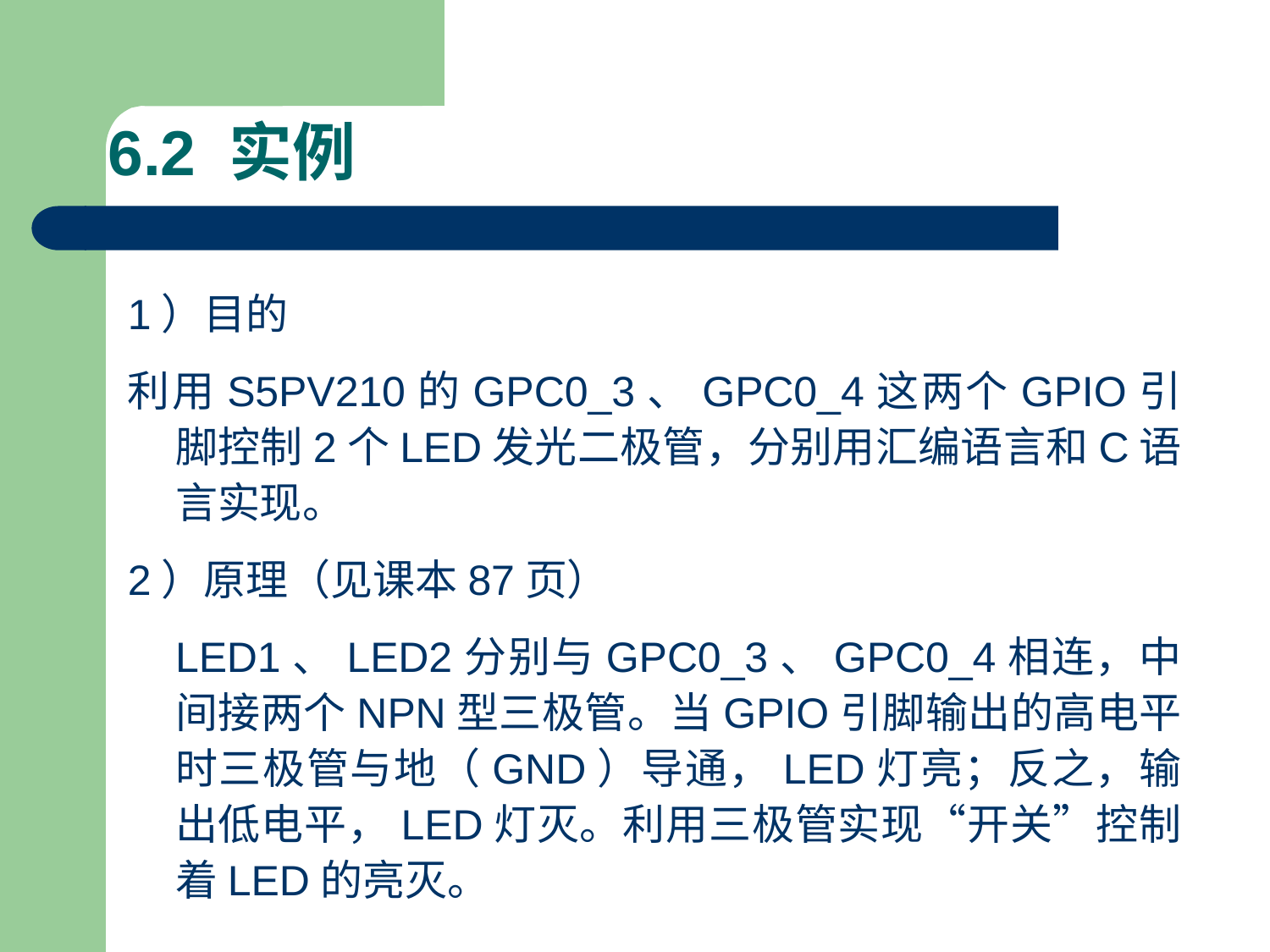

# 6.2 实例
1）目的
利用S5PV210的GPC0_3、GPC0_4这两个GPIO引脚控制2个LED发光二极管，分别用汇编语言和C语言实现。
2）原理（见课本87页）
	LED1、LED2分别与GPC0_3、GPC0_4相连，中间接两个NPN型三极管。当GPIO引脚输出的高电平时三极管与地（GND）导通，LED灯亮；反之，输出低电平，LED灯灭。利用三极管实现“开关”控制着LED的亮灭。